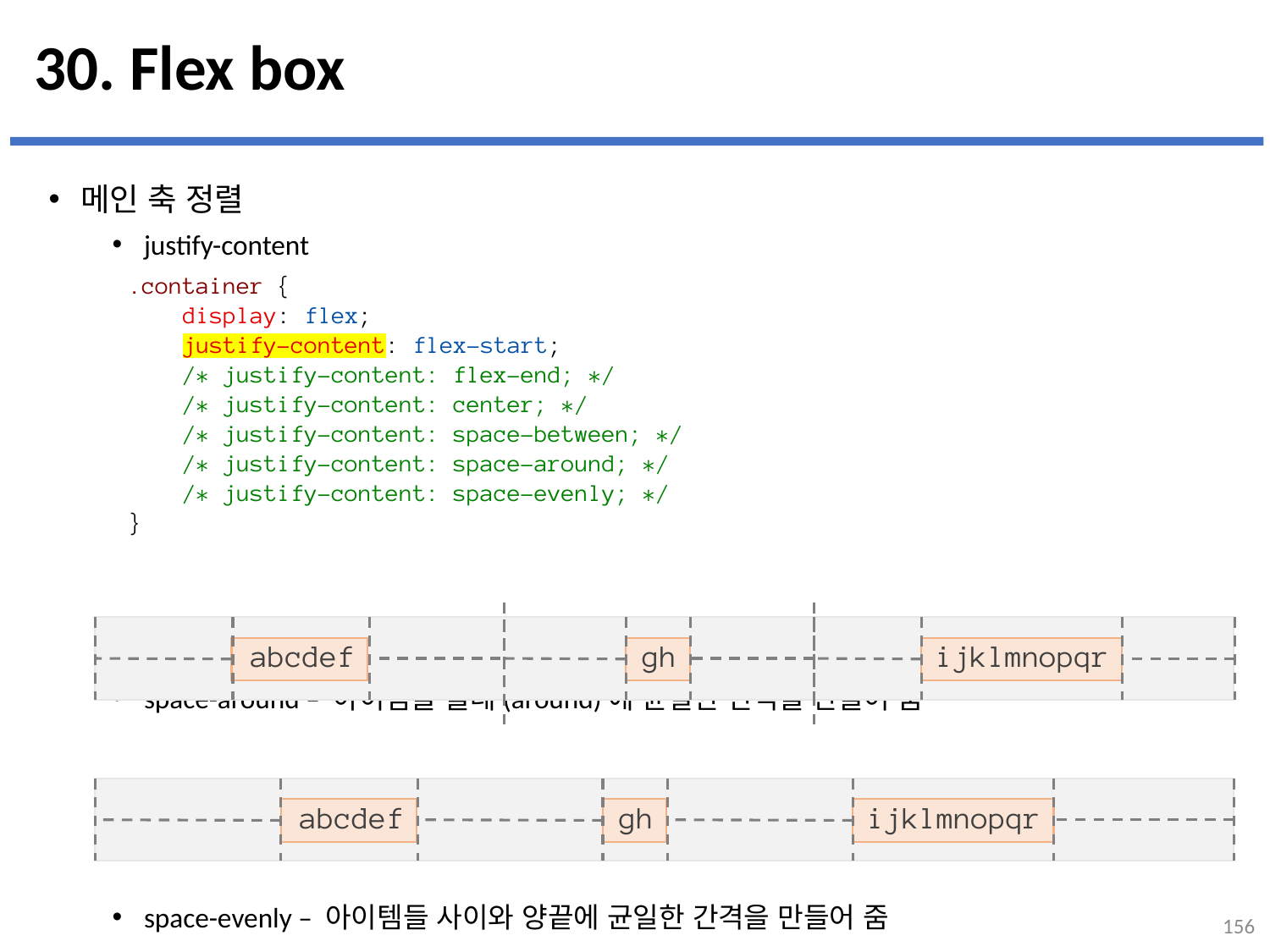

# 30. Flex box
메인 축 정렬
justify-content

space-around – 아이템들 둘레(around)에 균일한 간격을 만들어 줌

space-evenly – 아이템들 사이와 양끝에 균일한 간격을 만들어 줌

.container {
    display: flex;
    justify-content: flex-start;
    /* justify-content: flex-end; */
    /* justify-content: center; */
    /* justify-content: space-between; */
    /* justify-content: space-around; */
    /* justify-content: space-evenly; */
}

abcdef
gh
ijklmnopqr

abcdef
gh
ijklmnopqr
156